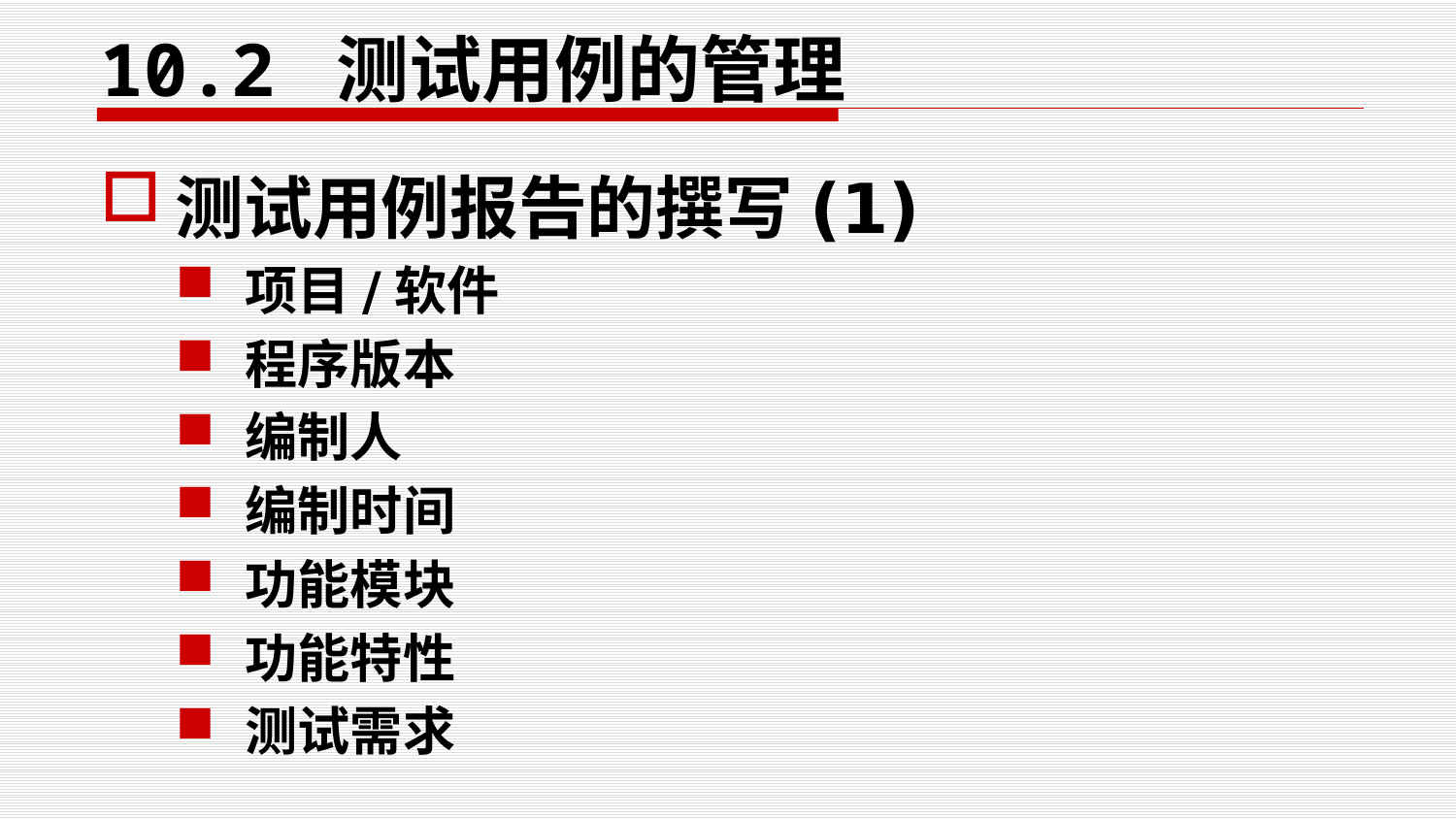

# 10.2 测试用例的管理
测试用例报告的撰写(1)
项目/软件
程序版本
编制人
编制时间
功能模块
功能特性
测试需求